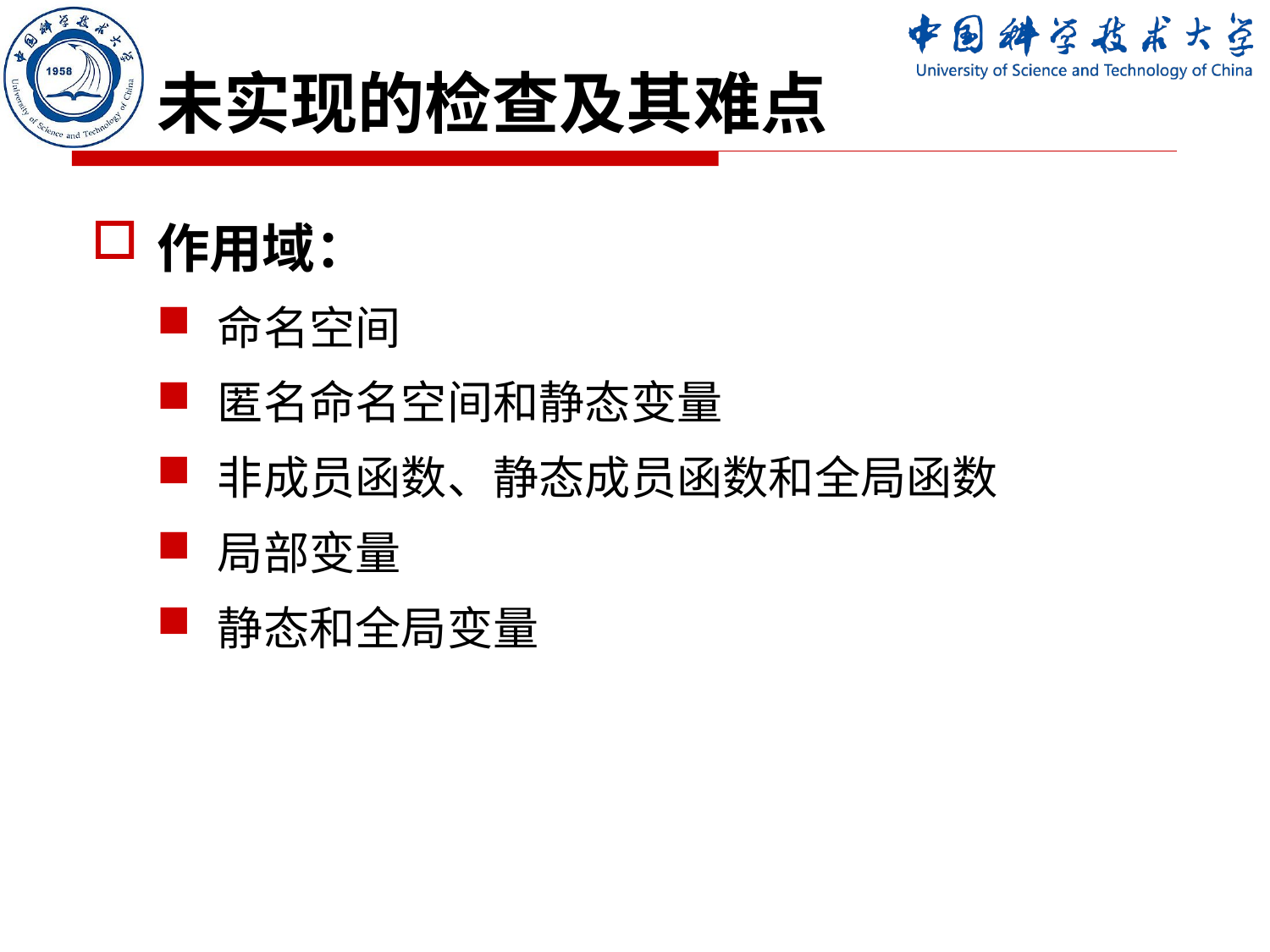

# 未实现的检查及其难点
作用域：
命名空间
匿名命名空间和静态变量
非成员函数、静态成员函数和全局函数
局部变量
静态和全局变量

49